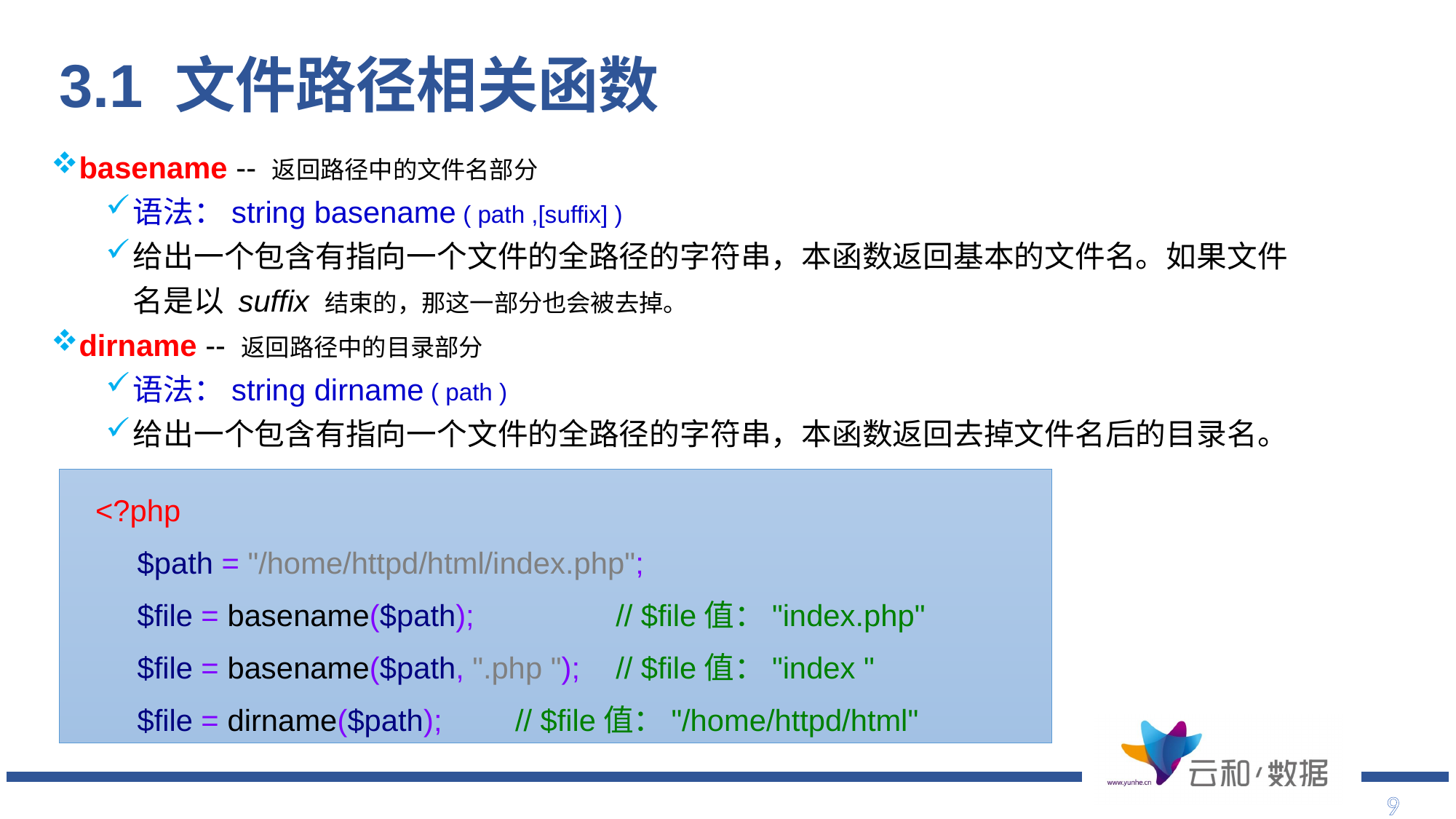

# 3.1 文件路径相关函数
basename -- 返回路径中的文件名部分
语法：string basename ( path ,[suffix] )
给出一个包含有指向一个文件的全路径的字符串，本函数返回基本的文件名。如果文件名是以 suffix 结束的，那这一部分也会被去掉。
dirname -- 返回路径中的目录部分
语法：string dirname ( path )
给出一个包含有指向一个文件的全路径的字符串，本函数返回去掉文件名后的目录名。
   <?php
        $path = "/home/httpd/html/index.php";
        $file = basename($path);		// $file值："index.php"
        $file = basename($path, ".php "); 	// $file值："index "
        $file = dirname($path);   	 // $file值："/home/httpd/html"